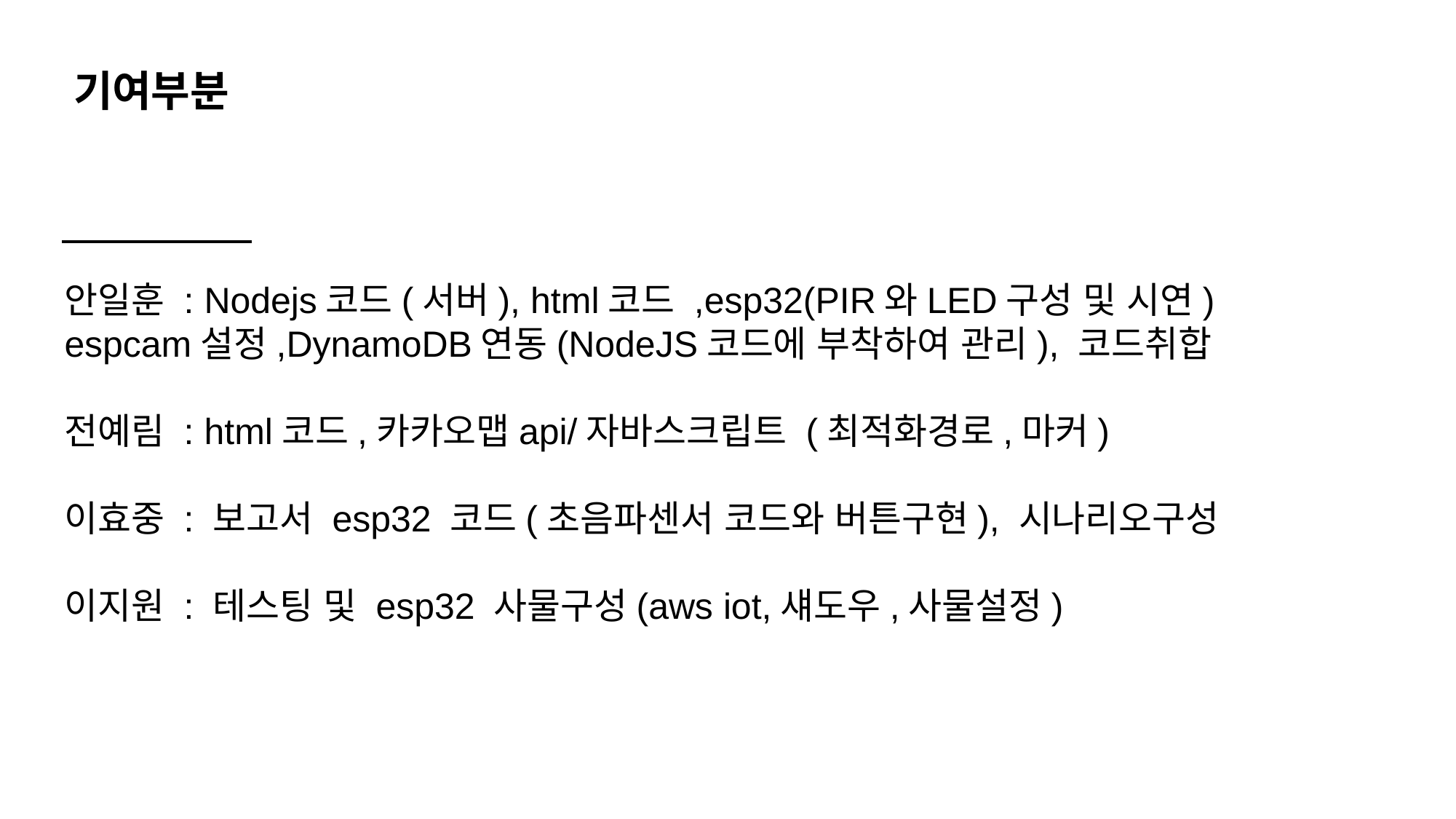

기여부분
안일훈 : Nodejs코드(서버), html코드 ,esp32(PIR와LED구성 및 시연)
espcam설정,DynamoDB연동(NodeJS코드에 부착하여 관리), 코드취합

전예림 : html코드,카카오맵api/자바스크립트 (최적화경로,마커)

이효중 : 보고서 esp32 코드(초음파센서 코드와 버튼구현), 시나리오구성

이지원 : 테스팅 및 esp32 사물구성(aws iot,섀도우,사물설정)